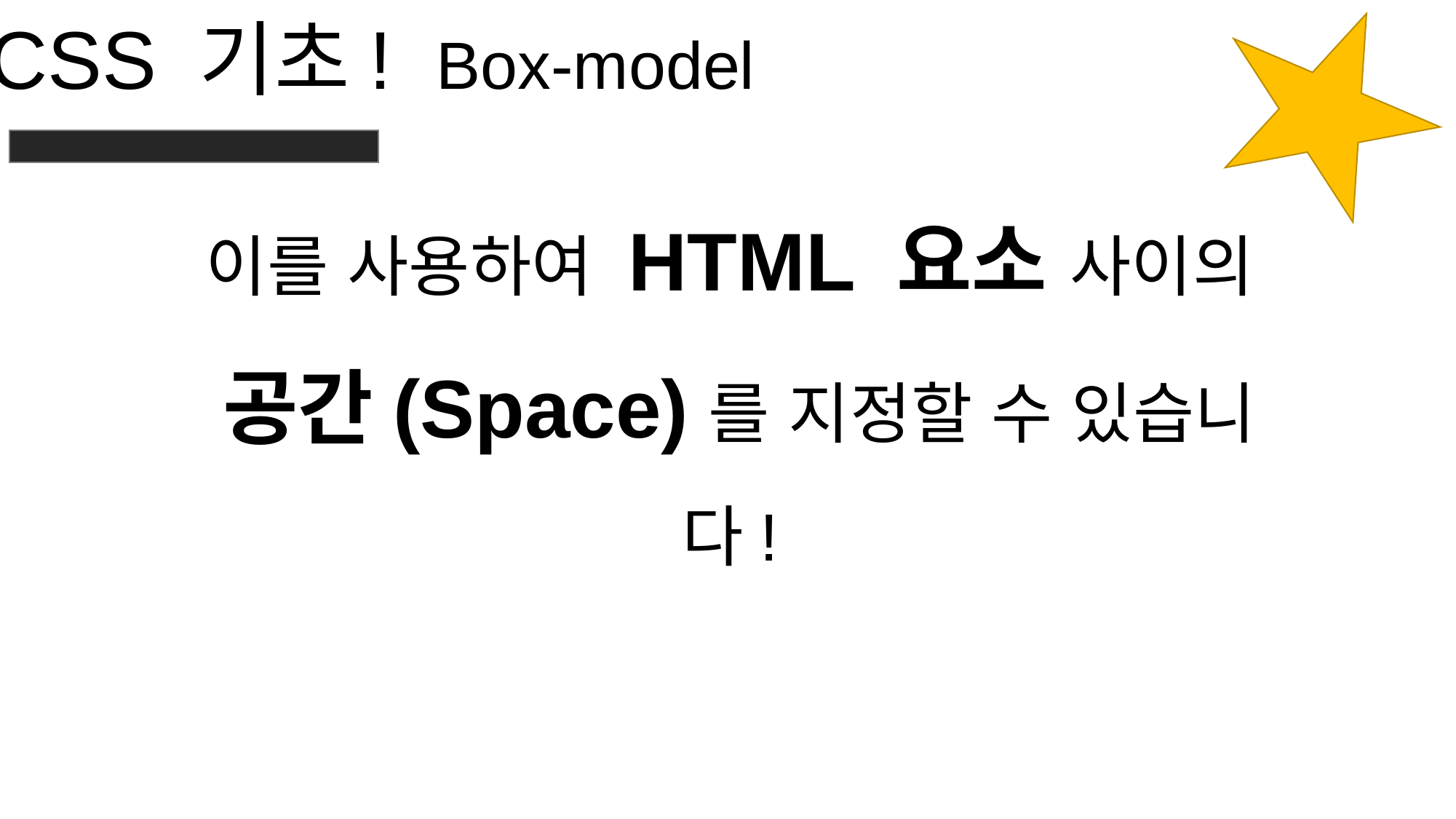

Box-model

CSS 기초!

이를 사용하여 HTML 요소 사이의
공간(Space)를 지정할 수 있습니다!